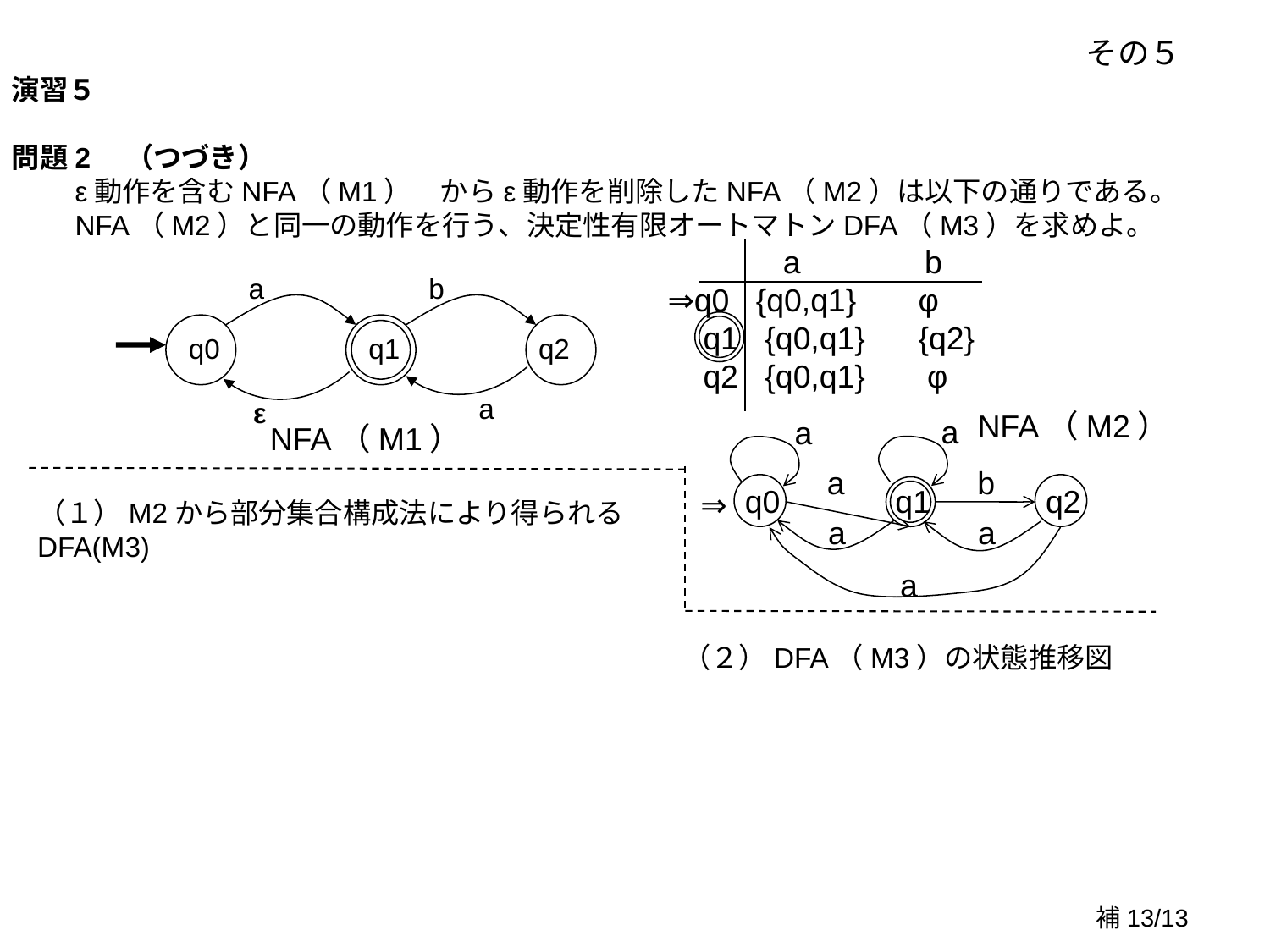

その５
演習５

問題2　（つづき）
　　ε動作を含むNFA（M1）　からε動作を削除したNFA（M2）は以下の通りである。
　　NFA（M2）と同一の動作を行う、決定性有限オートマトンDFA（M3）を求めよ。

             a              b
⇒q0   {q0,q1}       φ
    q1   {q0,q1}      {q2}
    q2   {q0,q1}       φ
a
b

q0
q1

q2

a
ε

NFA（M2）
a
a
NFA（M1）

a
b

q0             q1             q2

⇒
（１）M2から部分集合構成法により得られるDFA(M3)
a
a

a
（２）DFA（M3）の状態推移図
補13/13